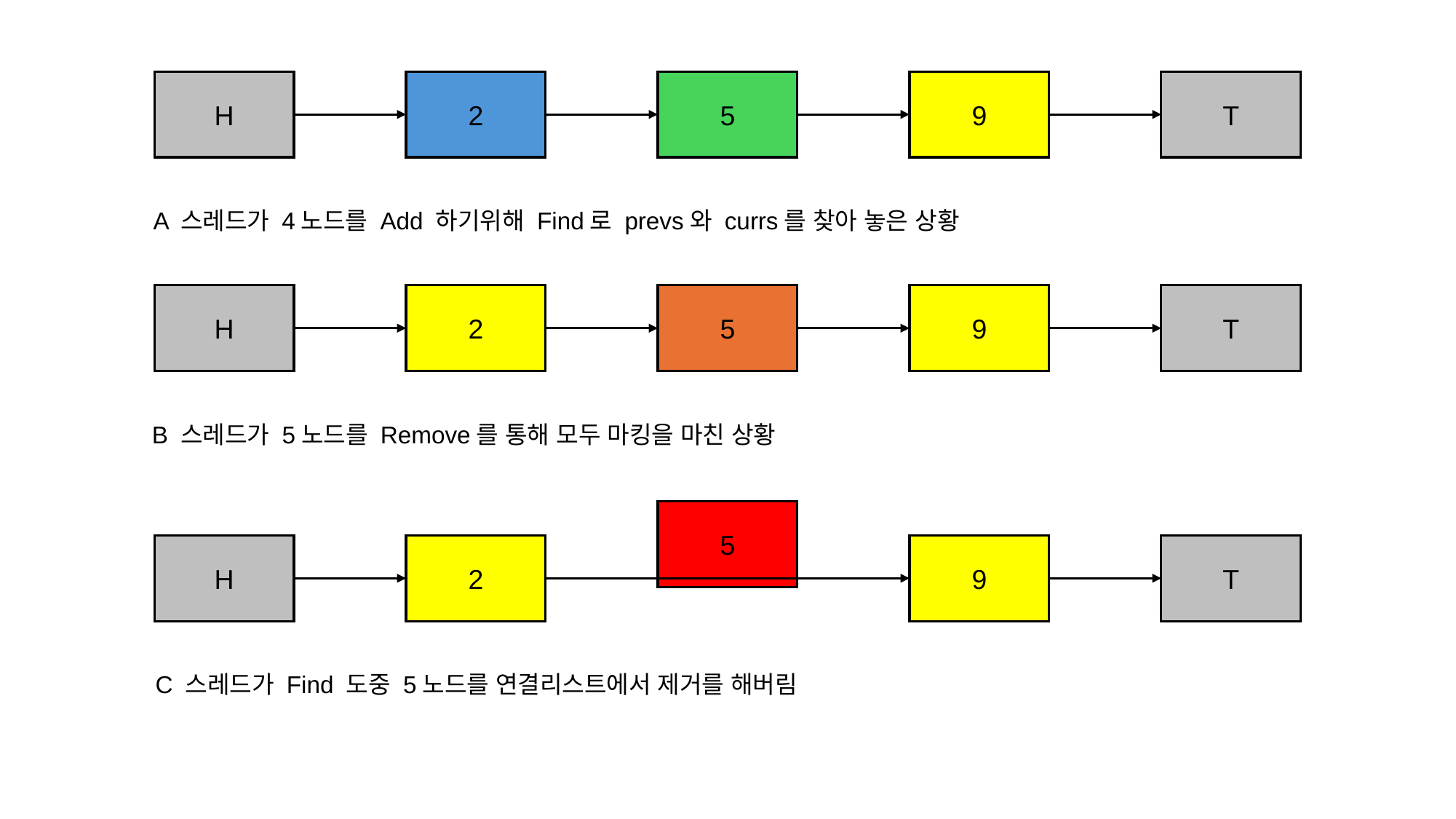

H
2
5
9
T
A 스레드가 4노드를 Add 하기위해 Find로 prevs와 currs를 찾아 놓은 상황
H
2
5
9
T
B 스레드가 5노드를 Remove를 통해 모두 마킹을 마친 상황
5
H
2
9
T
C 스레드가 Find 도중 5노드를 연결리스트에서 제거를 해버림